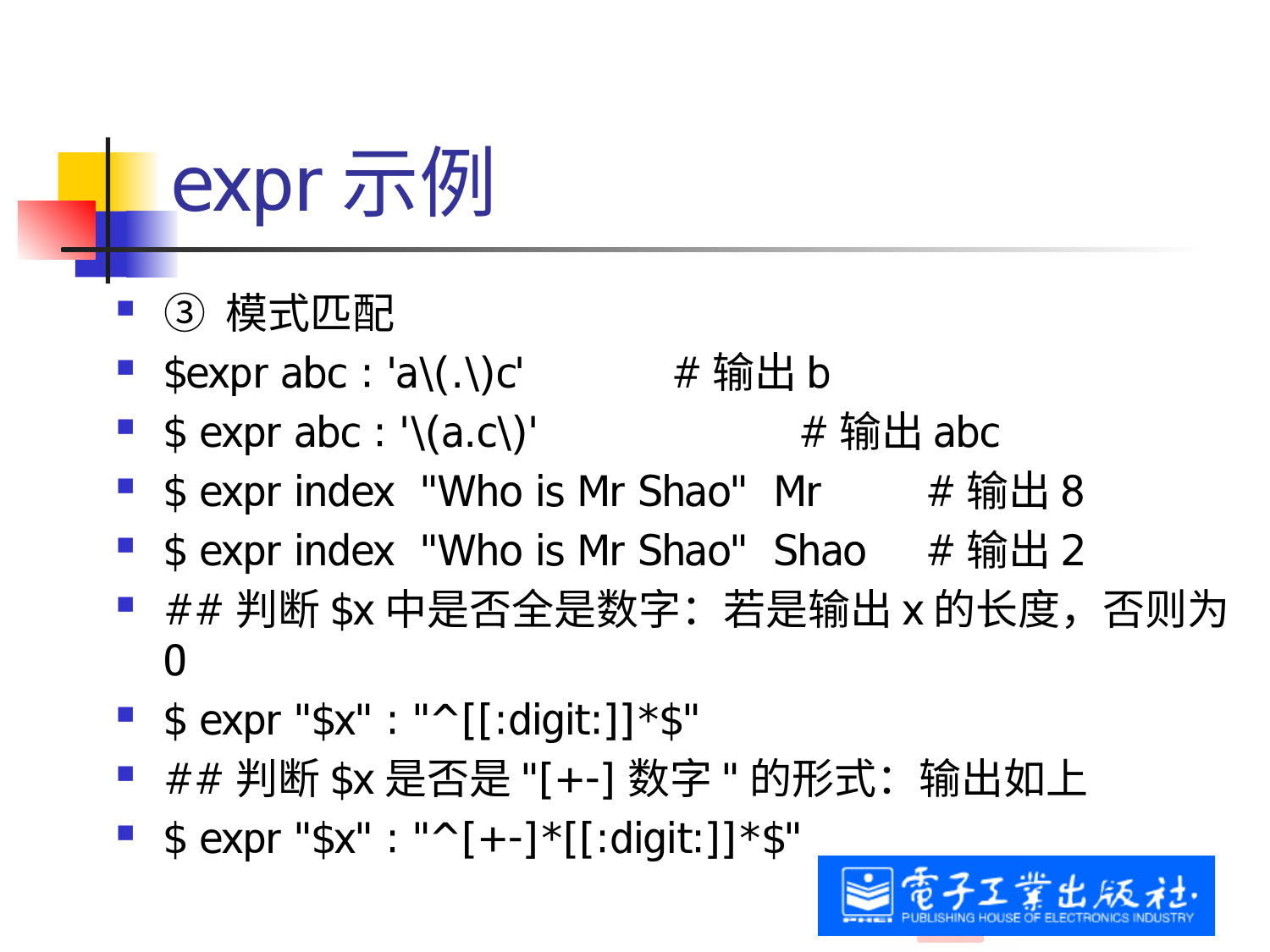

# expr示例
③ 模式匹配
$expr abc : 'a\(.\)c' 		#输出b
$ expr abc : '\(a.c\)' 		#输出abc
$ expr index  "Who is Mr Shao"  Mr	#输出8
$ expr index  "Who is Mr Shao"  Shao	#输出2
##判断$x中是否全是数字：若是输出x的长度，否则为0
$ expr "$x" : "^[[:digit:]]*$"
##判断$x是否是"[+-]数字"的形式：输出如上
$ expr "$x" : "^[+-]*[[:digit:]]*$"